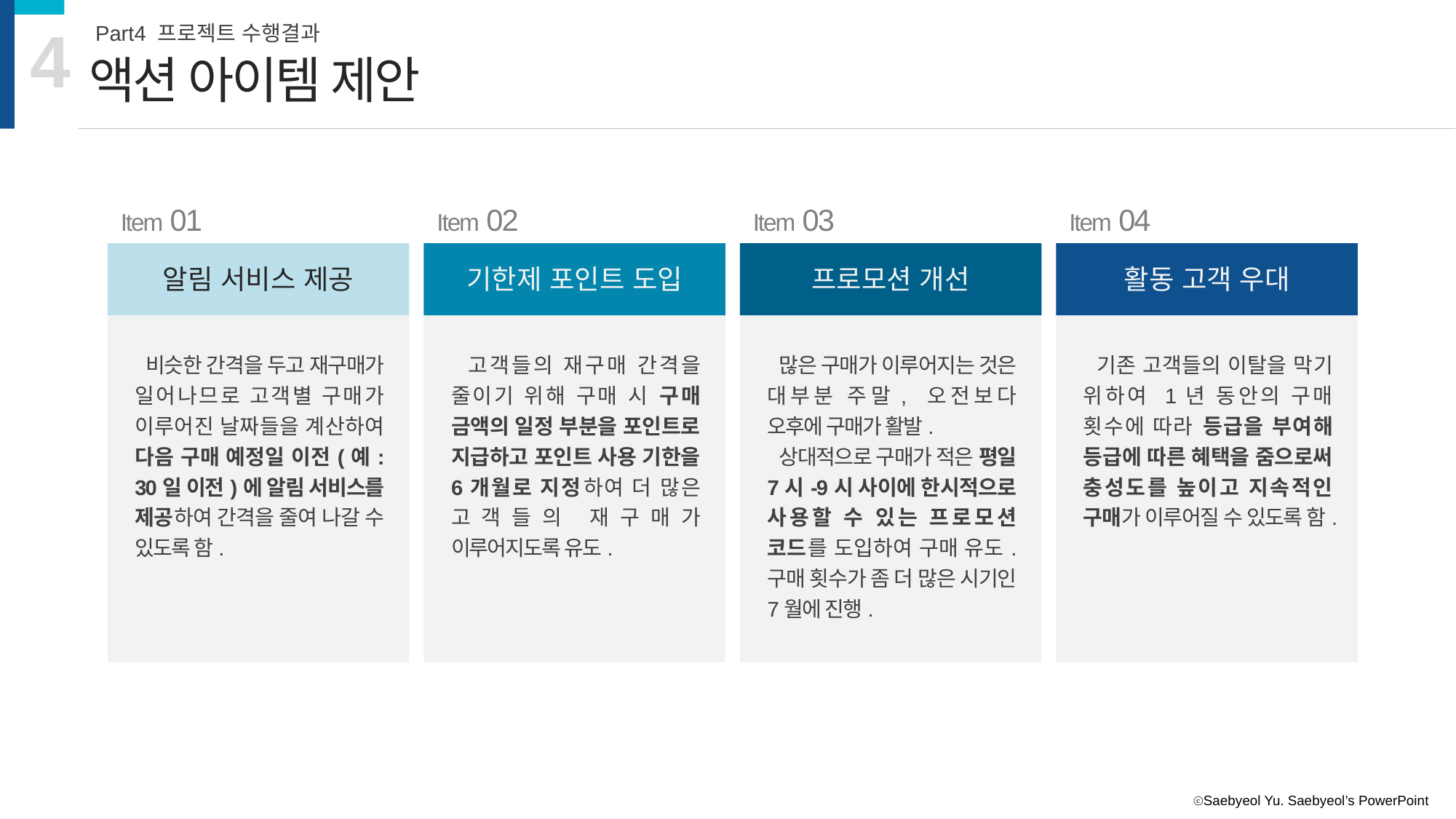

4
Part4 프로젝트 수행결과
액션 아이템 제안
Item 01
Item 02
Item 03
Item 04

알림 서비스 제공
기한제 포인트 도입
프로모션 개선
활동 고객 우대
 비슷한 간격을 두고 재구매가 일어나므로 고객별 구매가 이루어진 날짜들을 계산하여 다음 구매 예정일 이전(예: 30일 이전)에 알림 서비스를 제공하여 간격을 줄여 나갈 수 있도록 함.
 고객들의 재구매 간격을 줄이기 위해 구매 시 구매 금액의 일정 부분을 포인트로 지급하고 포인트 사용 기한을 6개월로 지정하여 더 많은 고객들의 재구매가 이루어지도록 유도.
 많은 구매가 이루어지는 것은 대부분 주말, 오전보다 오후에 구매가 활발.
 상대적으로 구매가 적은 평일 7시-9시 사이에 한시적으로 사용할 수 있는 프로모션 코드를 도입하여 구매 유도. 구매 횟수가 좀 더 많은 시기인 7월에 진행.
 기존 고객들의 이탈을 막기 위하여 1년 동안의 구매 횟수에 따라 등급을 부여해 등급에 따른 혜택을 줌으로써 충성도를 높이고 지속적인 구매가 이루어질 수 있도록 함.